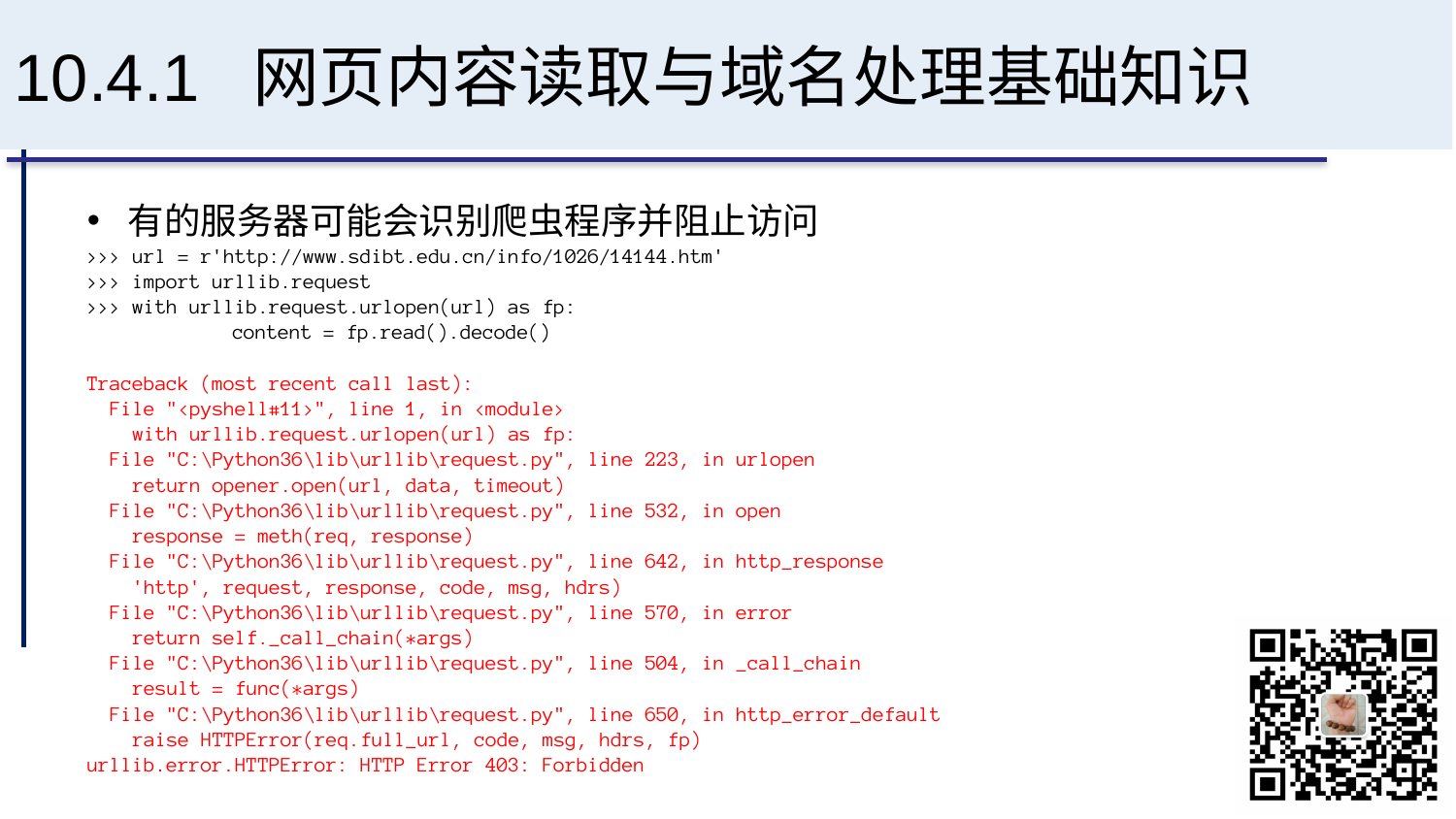

# 10.4.1  网页内容读取与域名处理基础知识
有的服务器可能会识别爬虫程序并阻止访问
>>> url = r'http://www.sdibt.edu.cn/info/1026/14144.htm'
>>> import urllib.request
>>> with urllib.request.urlopen(url) as fp:
	content = fp.read().decode()

Traceback (most recent call last):
  File "<pyshell#11>", line 1, in <module>
    with urllib.request.urlopen(url) as fp:
  File "C:\Python36\lib\urllib\request.py", line 223, in urlopen
    return opener.open(url, data, timeout)
  File "C:\Python36\lib\urllib\request.py", line 532, in open
    response = meth(req, response)
  File "C:\Python36\lib\urllib\request.py", line 642, in http_response
    'http', request, response, code, msg, hdrs)
  File "C:\Python36\lib\urllib\request.py", line 570, in error
    return self._call_chain(*args)
  File "C:\Python36\lib\urllib\request.py", line 504, in _call_chain
    result = func(*args)
  File "C:\Python36\lib\urllib\request.py", line 650, in http_error_default
    raise HTTPError(req.full_url, code, msg, hdrs, fp)
urllib.error.HTTPError: HTTP Error 403: Forbidden